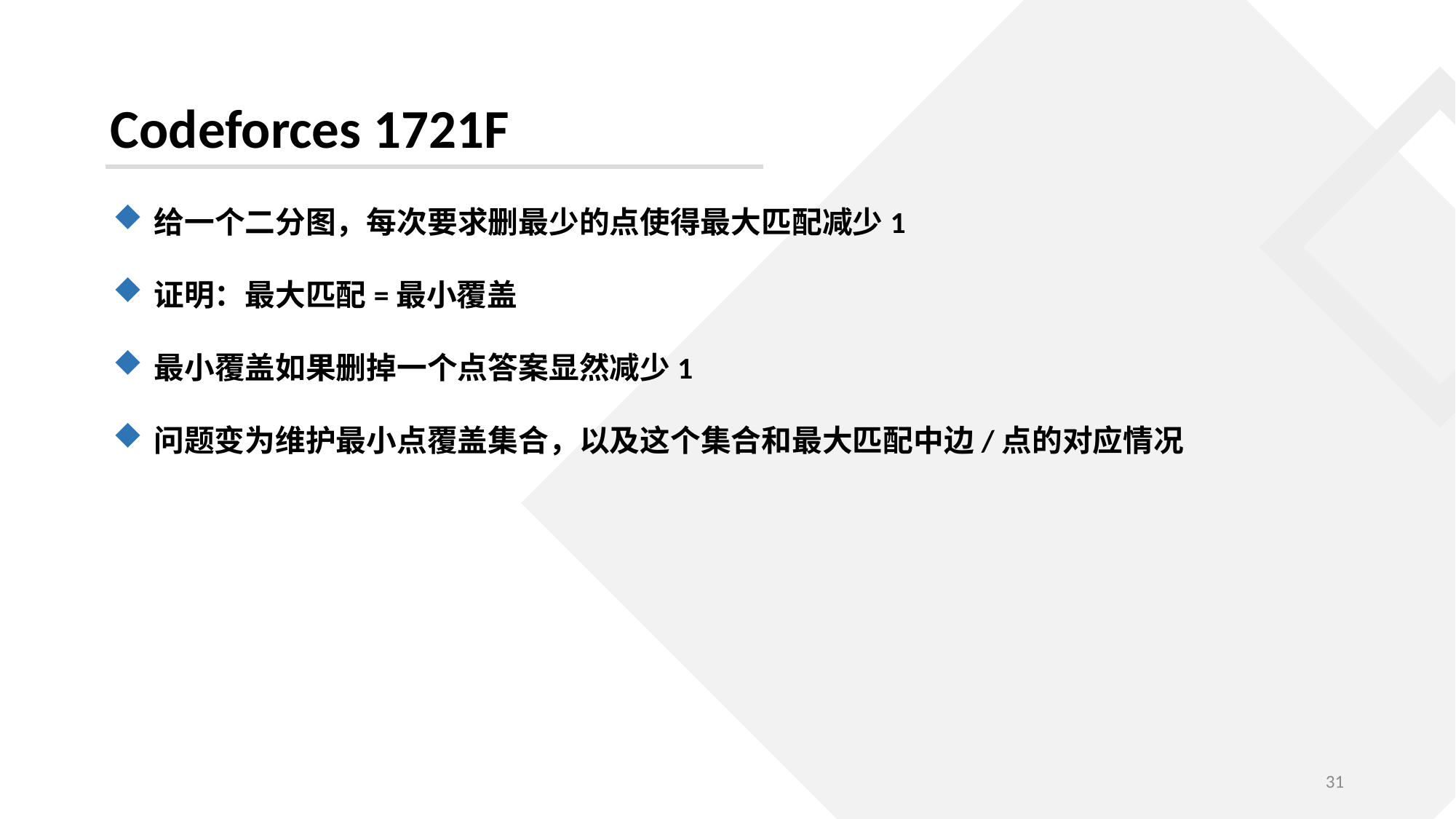

Codeforces 1721F
给一个二分图，每次要求删最少的点使得最大匹配减少1

证明：最大匹配=最小覆盖

最小覆盖如果删掉一个点答案显然减少1

问题变为维护最小点覆盖集合，以及这个集合和最大匹配中边/点的对应情况
31